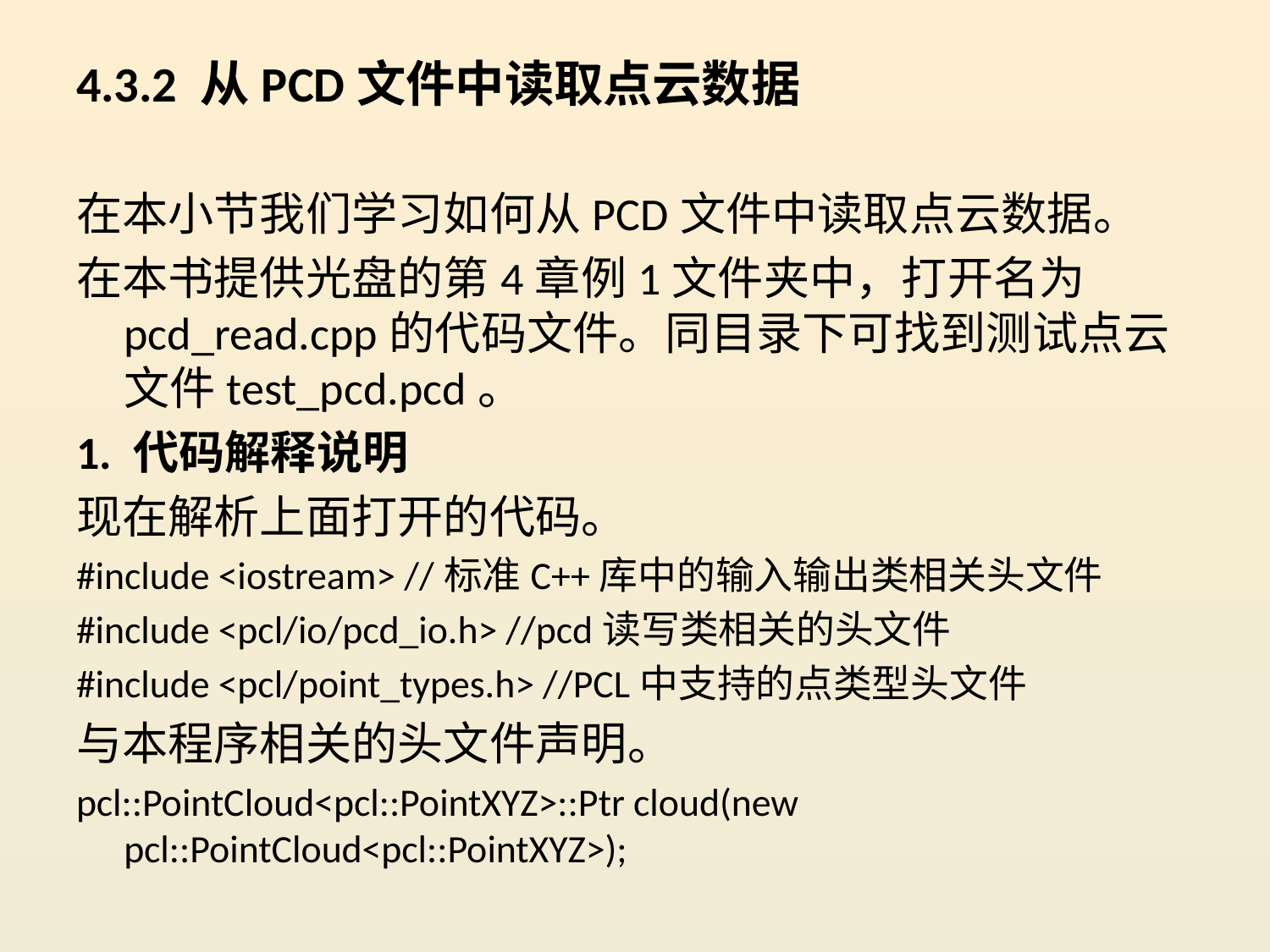

4.3.2 从PCD文件中读取点云数据

在本小节我们学习如何从PCD文件中读取点云数据。
在本书提供光盘的第4章例1文件夹中，打开名为pcd_read.cpp的代码文件。同目录下可找到测试点云文件test_pcd.pcd。
1. 代码解释说明
现在解析上面打开的代码。
#include <iostream> //标准C++库中的输入输出类相关头文件
#include <pcl/io/pcd_io.h> //pcd读写类相关的头文件
#include <pcl/point_types.h> //PCL中支持的点类型头文件
与本程序相关的头文件声明。
pcl::PointCloud<pcl::PointXYZ>::Ptr cloud(new pcl::PointCloud<pcl::PointXYZ>);